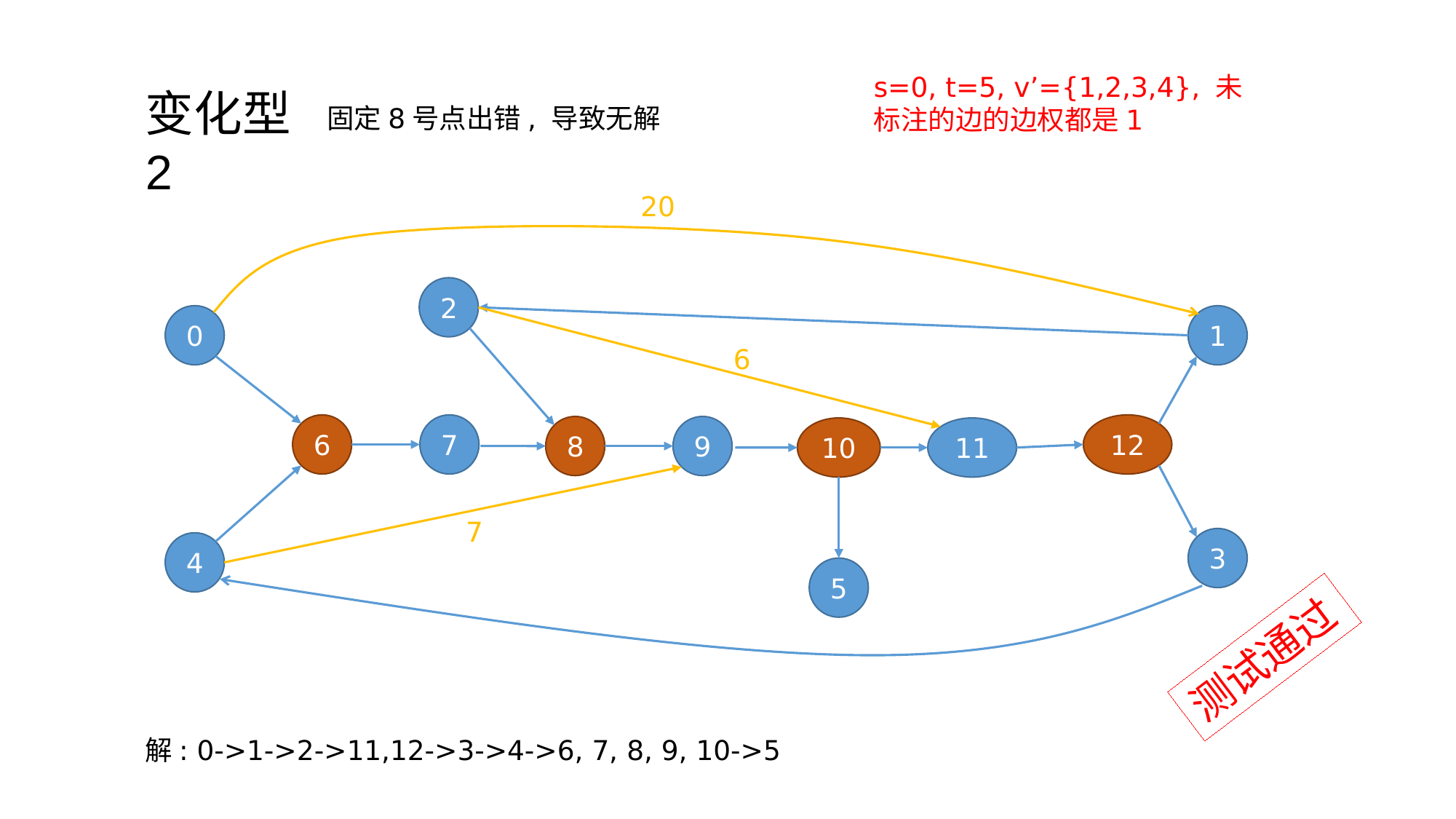

s=0, t=5, v’={1,2,3,4}, 未标注的边的边权都是1
变化型2
固定8号点出错, 导致无解
20

2
0
1
6
6
7
12
8
9
10
11
7
3
4
5

测试通过
解: 0->1->2->11,12->3->4->6, 7, 8, 9, 10->5